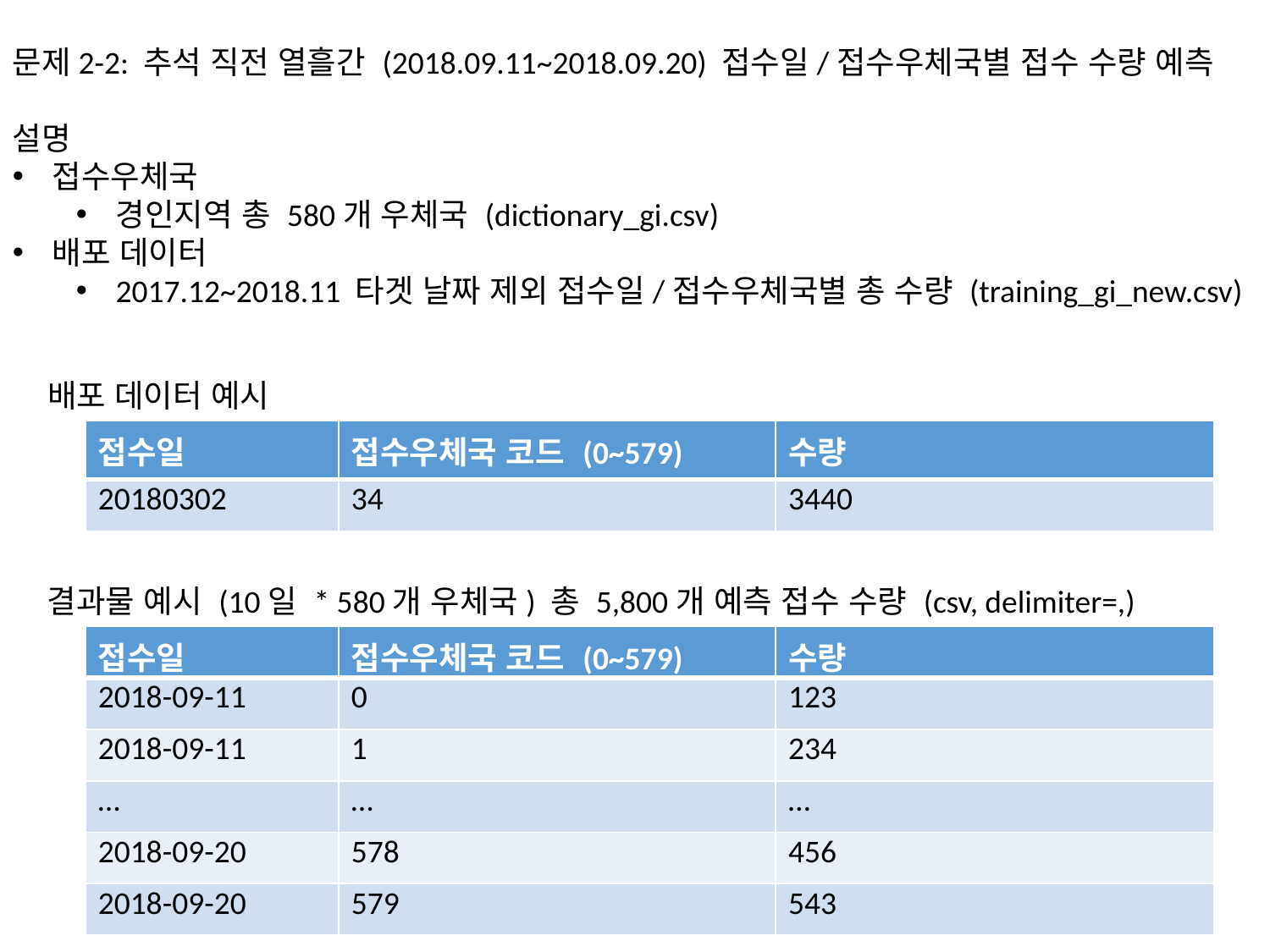

문제2-2: 추석 직전 열흘간 (2018.09.11~2018.09.20) 접수일/접수우체국별 접수 수량 예측

설명
접수우체국
경인지역 총 580개 우체국 (dictionary_gi.csv)
배포 데이터
2017.12~2018.11 타겟 날짜 제외 접수일/접수우체국별 총 수량 (training_gi_new.csv)
배포 데이터 예시
| 접수일 | 접수우체국 코드 (0~579) | 수량 |
| --- | --- | --- |
| 20180302 | 34 | 3440 |
결과물 예시 (10일 * 580개 우체국) 총 5,800개 예측 접수 수량 (csv, delimiter=,)

| 접수일 | 접수우체국 코드 (0~579) | 수량 |
| --- | --- | --- |
| 2018-09-11 | 0 | 123 |
| 2018-09-11 | 1 | 234 |
| … | … | … |
| 2018-09-20 | 578 | 456 |
| 2018-09-20 | 579 | 543 |